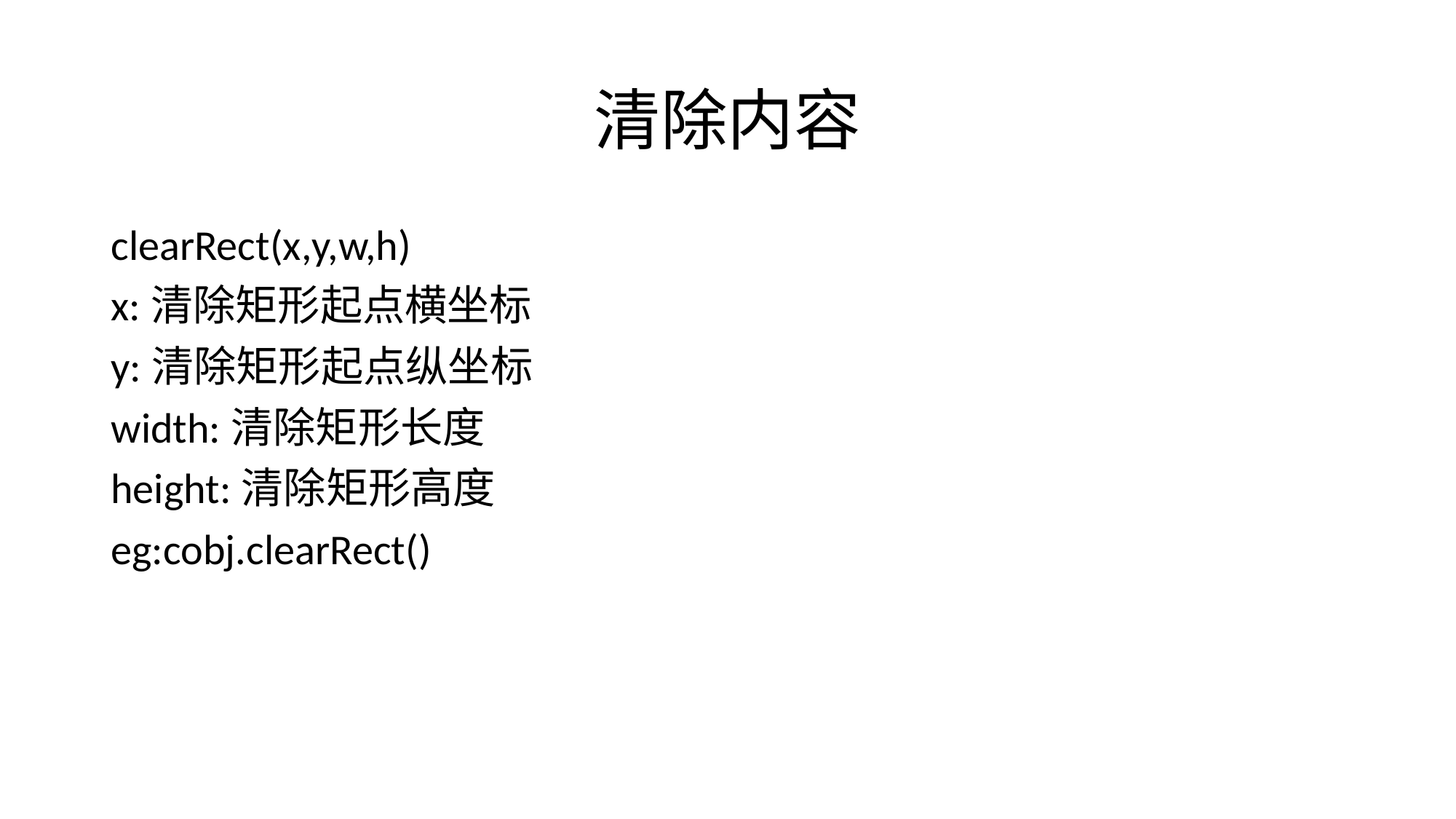

# 清除内容
clearRect(x,y,w,h)
x:清除矩形起点横坐标
y:清除矩形起点纵坐标
width:清除矩形长度
height:清除矩形高度
eg:cobj.clearRect()